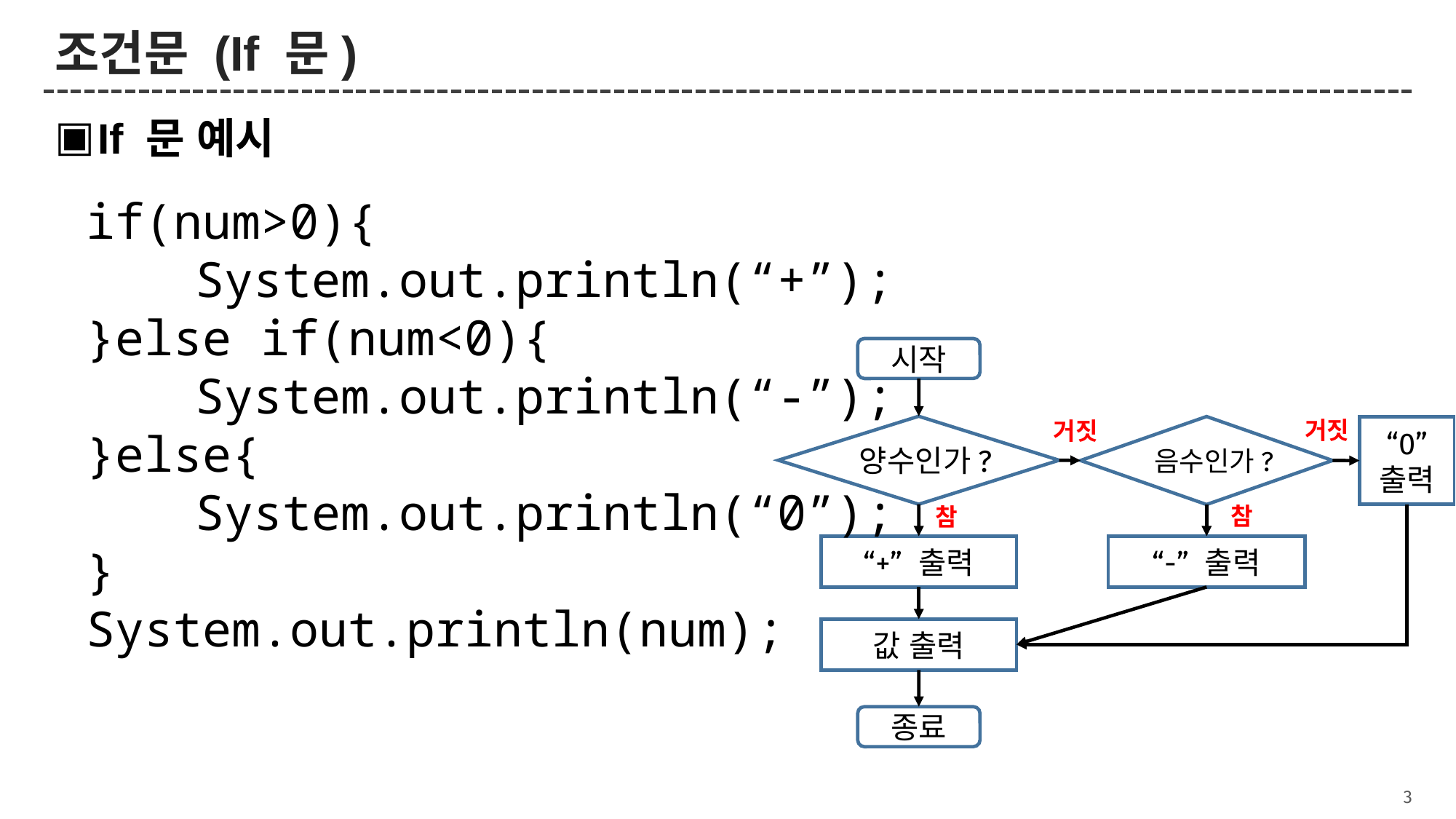

# 조건문 (If 문)
If 문 예시
if(num>0){
	System.out.println(“+”);
}else if(num<0){
	System.out.println(“-”);
}else{
	System.out.println(“0”);
}
System.out.println(num);
시작
거짓
거짓
양수인가?
음수인가?
“0” 출력
참
참
“+” 출력
“-” 출력
값 출력
종료